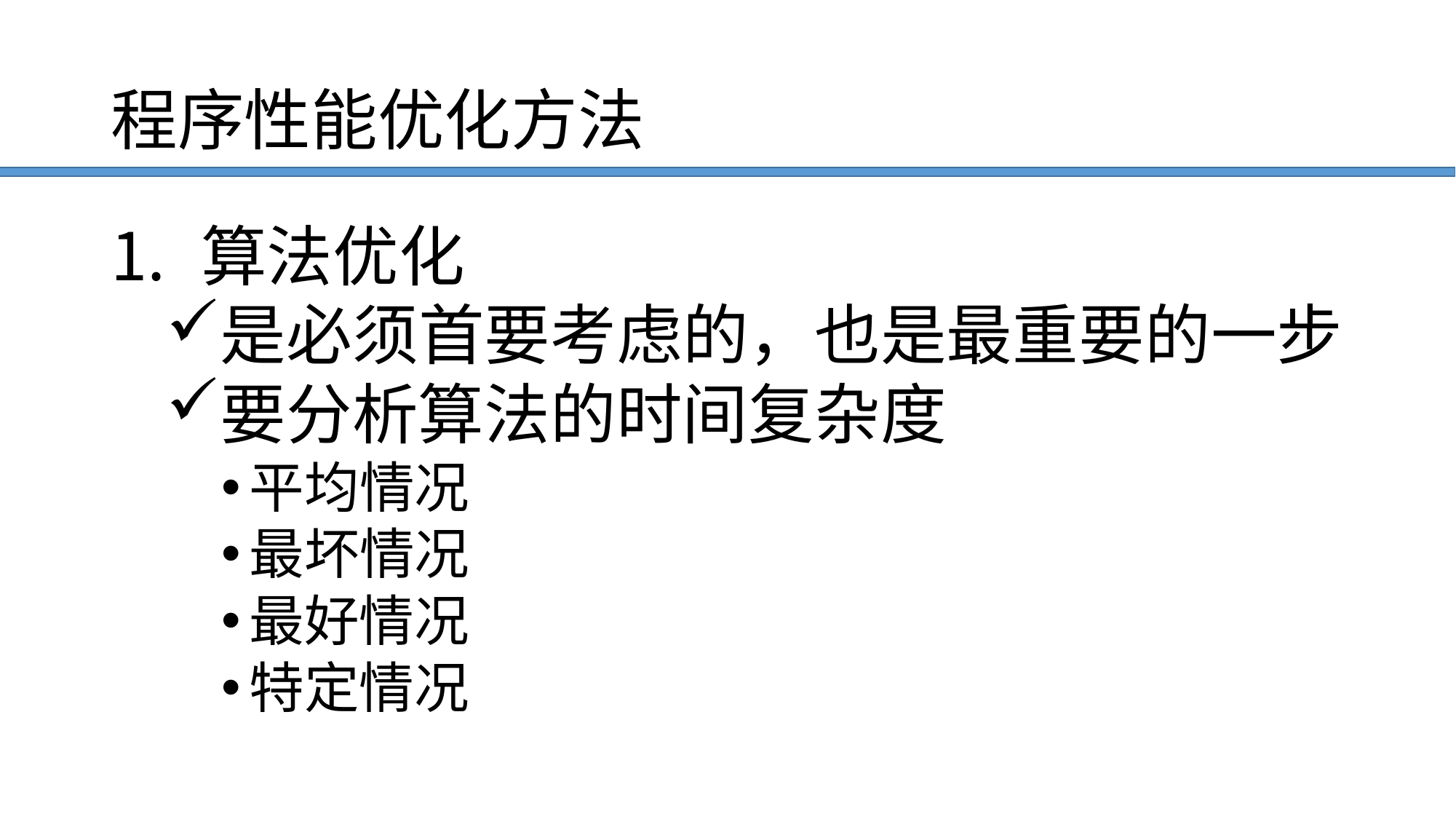

# 程序性能优化方法

算法优化
是必须首要考虑的，也是最重要的一步
要分析算法的时间复杂度
平均情况
最坏情况
最好情况
特定情况